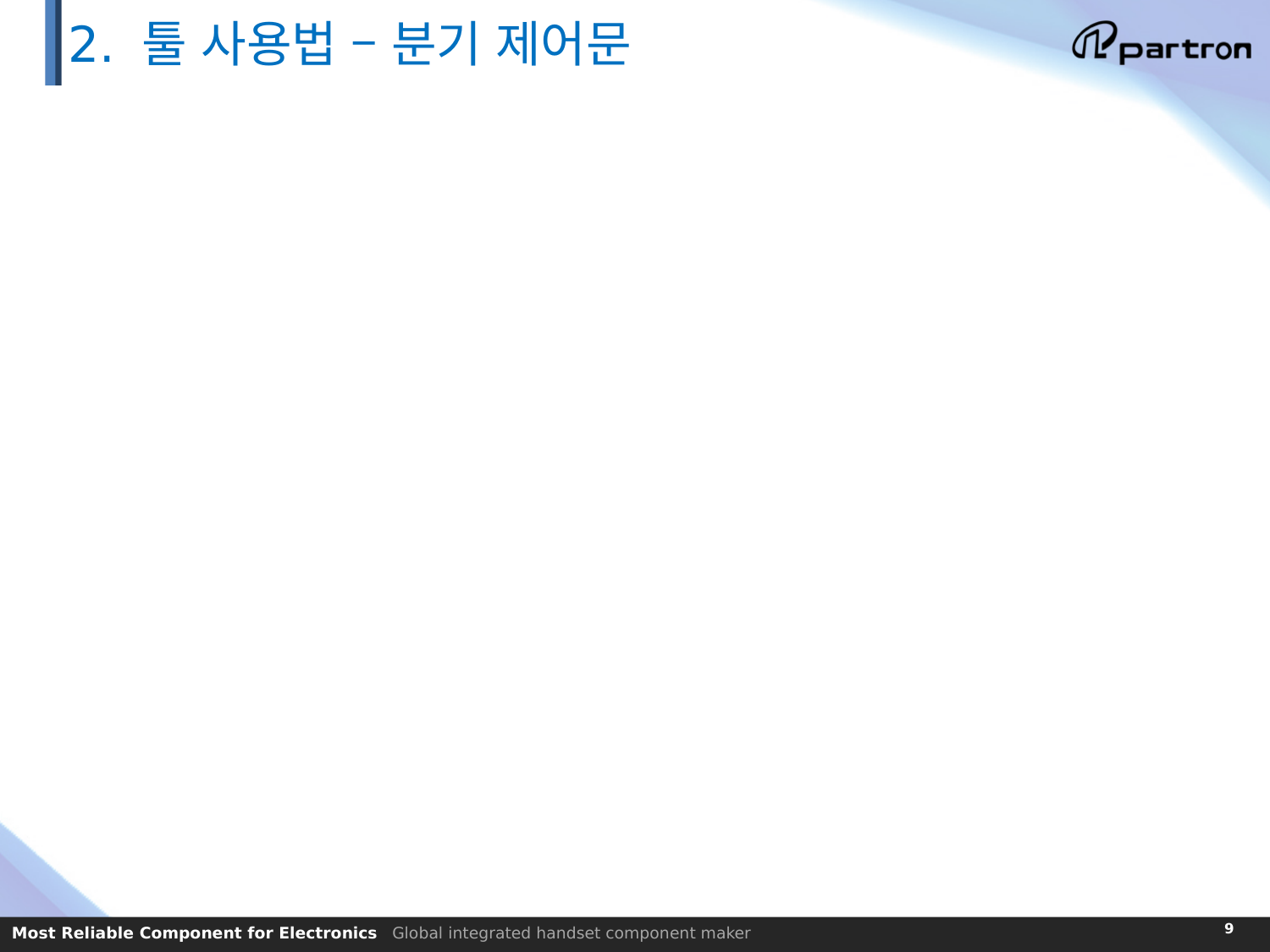

# 2. 툴 사용법 – 분기 제어문
9